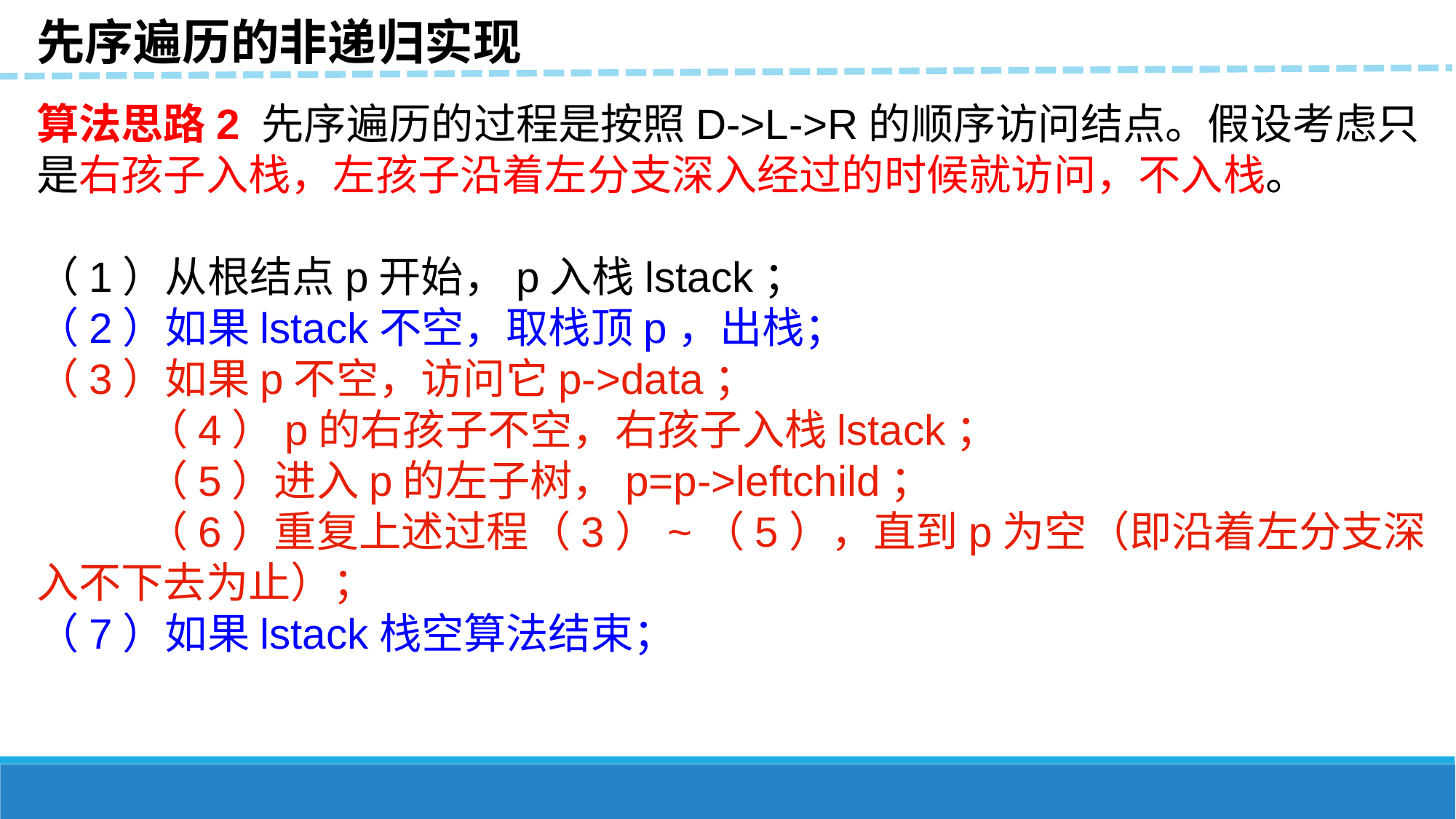

先序遍历的非递归实现
算法思路2 先序遍历的过程是按照D->L->R的顺序访问结点。假设考虑只是右孩子入栈，左孩子沿着左分支深入经过的时候就访问，不入栈。

（1）从根结点p开始，p入栈lstack；
（2）如果lstack不空，取栈顶p，出栈；
（3）如果p不空，访问它p->data；
	（4）p的右孩子不空，右孩子入栈lstack；
	（5）进入p的左子树，p=p->leftchild；
	（6）重复上述过程（3）~（5），直到p为空（即沿着左分支深入不下去为止）；
（7）如果lstack栈空算法结束；